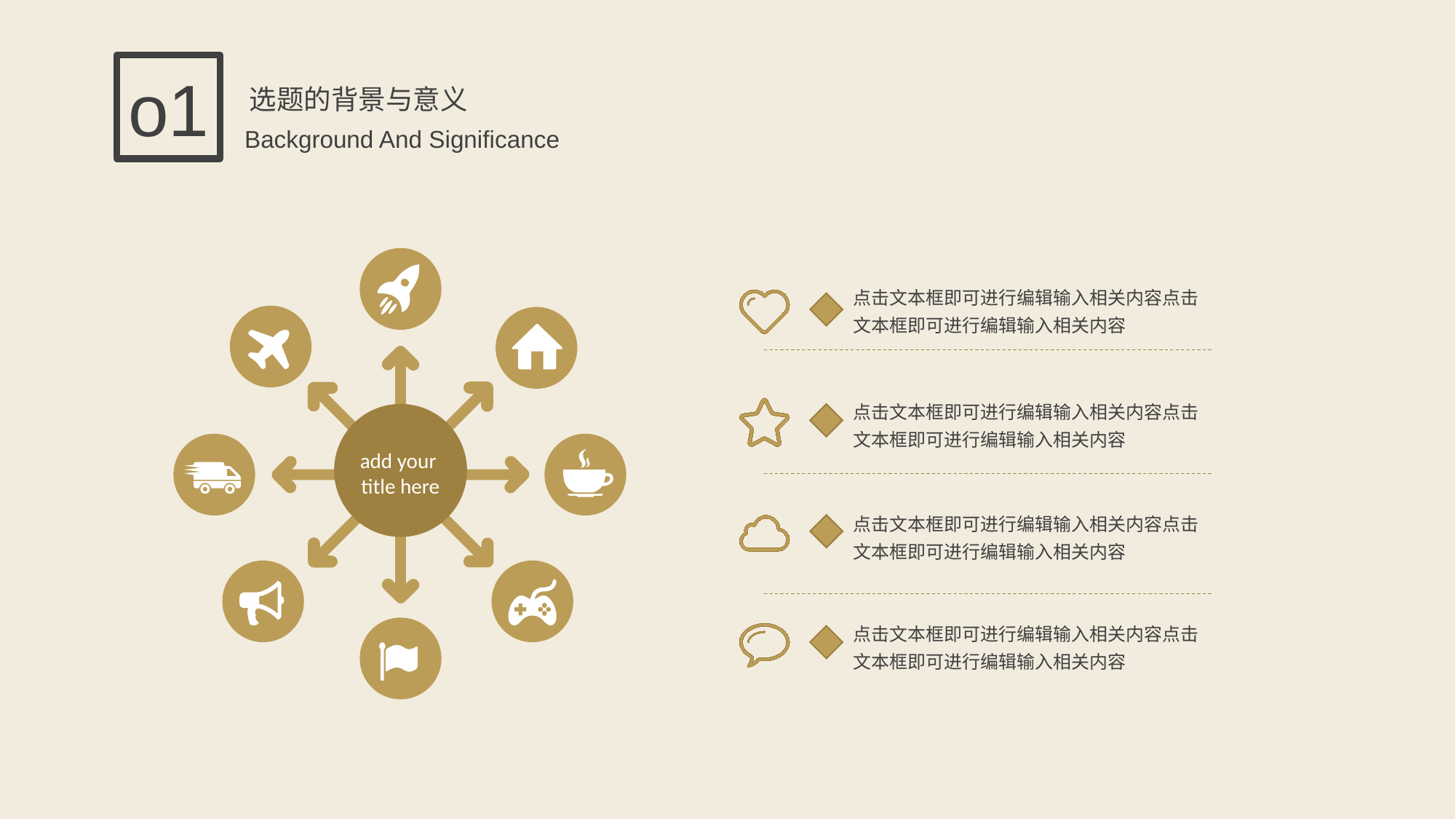

选题的背景与意义

o1
 Background And Significance

点击文本框即可进行编辑输入相关内容点击文本框即可进行编辑输入相关内容

点击文本框即可进行编辑输入相关内容点击文本框即可进行编辑输入相关内容

add your
 title here

点击文本框即可进行编辑输入相关内容点击文本框即可进行编辑输入相关内容

点击文本框即可进行编辑输入相关内容点击文本框即可进行编辑输入相关内容